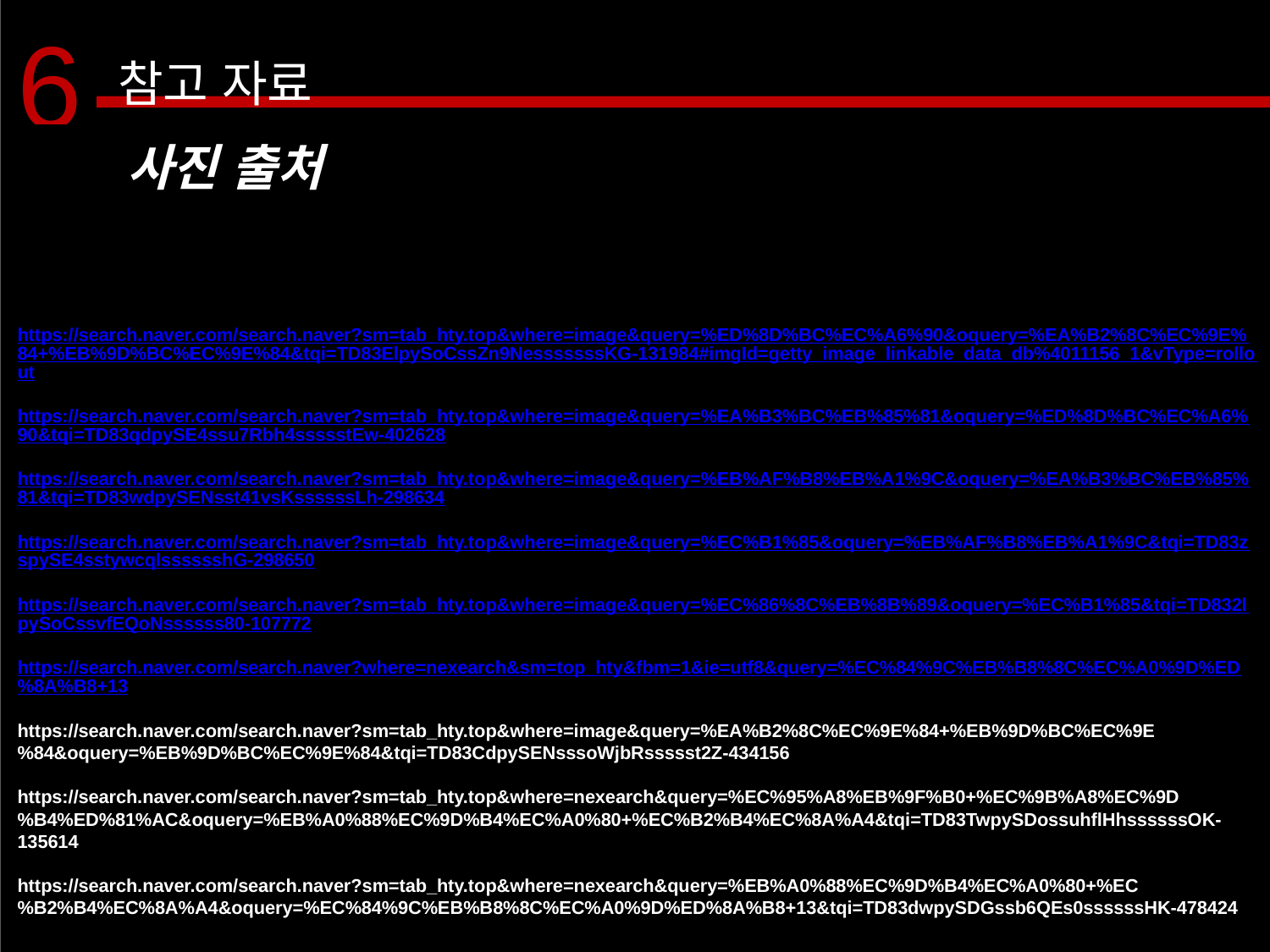

6
참고 자료

사진 출처
https://search.naver.com/search.naver?sm=tab_hty.top&where=image&query=%ED%8D%BC%EC%A6%90&oquery=%EA%B2%8C%EC%9E%84+%EB%9D%BC%EC%9E%84&tqi=TD83ElpySoCssZn9NesssssssKG-131984#imgId=getty_image_linkable_data_db%4011156_1&vType=rollout

https://search.naver.com/search.naver?sm=tab_hty.top&where=image&query=%EA%B3%BC%EB%85%81&oquery=%ED%8D%BC%EC%A6%90&tqi=TD83qdpySE4ssu7Rbh4ssssstEw-402628

https://search.naver.com/search.naver?sm=tab_hty.top&where=image&query=%EB%AF%B8%EB%A1%9C&oquery=%EA%B3%BC%EB%85%81&tqi=TD83wdpySENsst41vsKssssssLh-298634

https://search.naver.com/search.naver?sm=tab_hty.top&where=image&query=%EC%B1%85&oquery=%EB%AF%B8%EB%A1%9C&tqi=TD83zspySE4sstywcqlsssssshG-298650

https://search.naver.com/search.naver?sm=tab_hty.top&where=image&query=%EC%86%8C%EB%8B%89&oquery=%EC%B1%85&tqi=TD832lpySoCssvfEQoNssssss80-107772

https://search.naver.com/search.naver?where=nexearch&sm=top_hty&fbm=1&ie=utf8&query=%EC%84%9C%EB%B8%8C%EC%A0%9D%ED%8A%B8+13

https://search.naver.com/search.naver?sm=tab_hty.top&where=image&query=%EA%B2%8C%EC%9E%84+%EB%9D%BC%EC%9E%84&oquery=%EB%9D%BC%EC%9E%84&tqi=TD83CdpySENsssoWjbRssssst2Z-434156

https://search.naver.com/search.naver?sm=tab_hty.top&where=nexearch&query=%EC%95%A8%EB%9F%B0+%EC%9B%A8%EC%9D%B4%ED%81%AC&oquery=%EB%A0%88%EC%9D%B4%EC%A0%80+%EC%B2%B4%EC%8A%A4&tqi=TD83TwpySDossuhflHhssssssOK-135614

https://search.naver.com/search.naver?sm=tab_hty.top&where=nexearch&query=%EB%A0%88%EC%9D%B4%EC%A0%80+%EC%B2%B4%EC%8A%A4&oquery=%EC%84%9C%EB%B8%8C%EC%A0%9D%ED%8A%B8+13&tqi=TD83dwpySDGssb6QEs0ssssssHK-478424

9